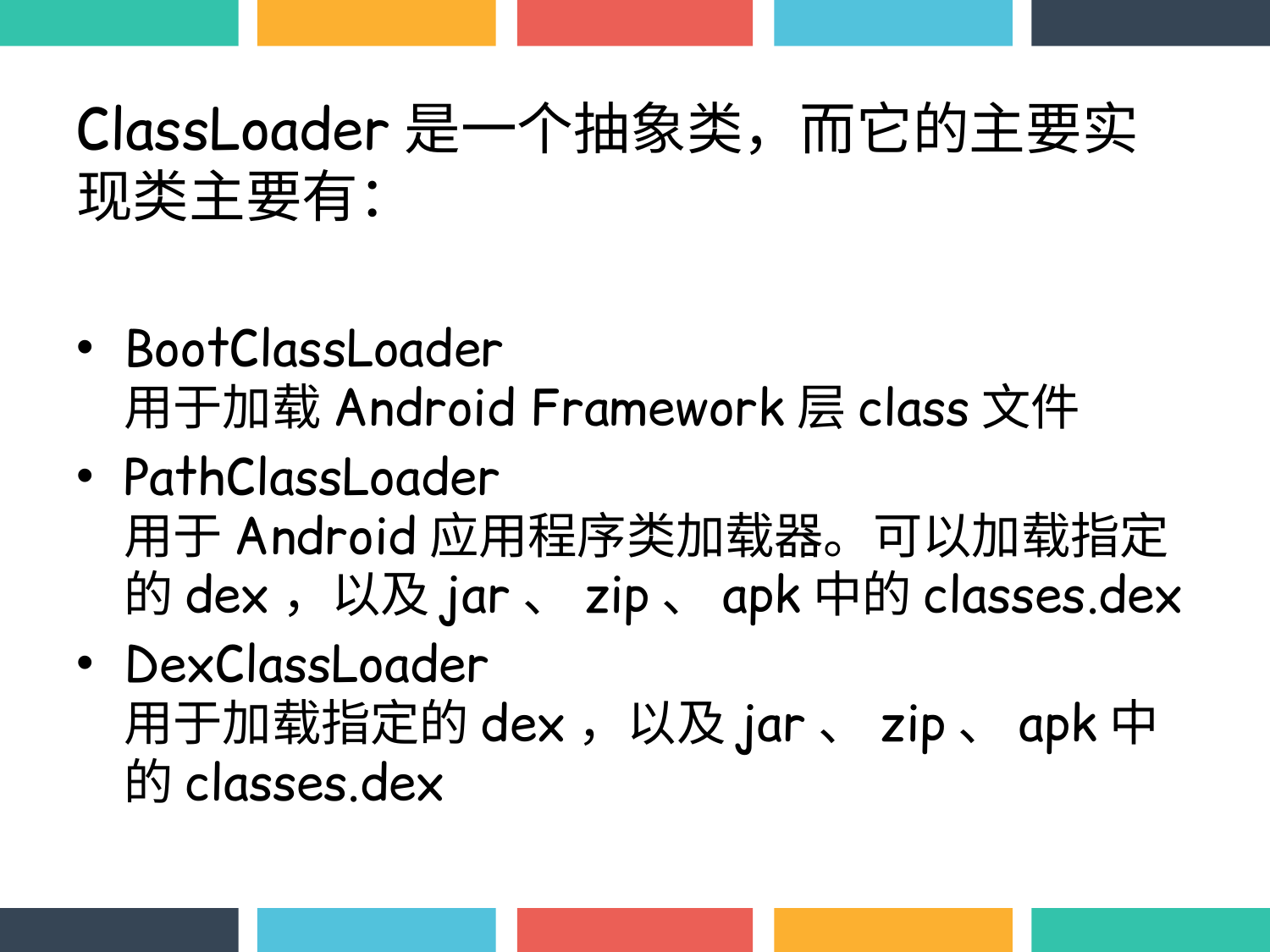

ClassLoader是一个抽象类，而它的主要实现类主要有：

BootClassLoader
用于加载Android Framework层class文件
PathClassLoader
用于Android应用程序类加载器。可以加载指定的dex，以及jar、zip、apk中的classes.dex
DexClassLoader
用于加载指定的dex，以及jar、zip、apk中的classes.dex